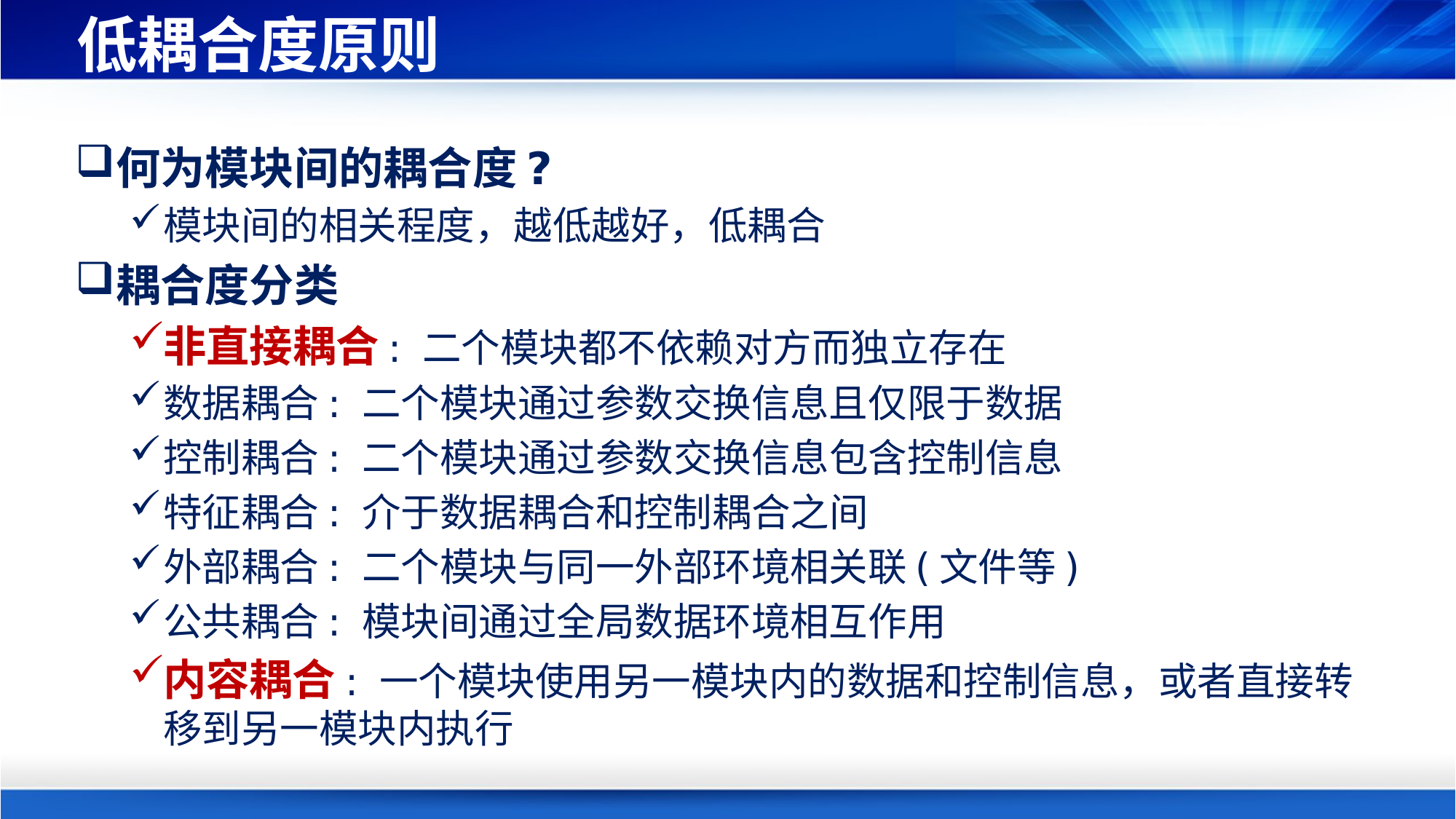

# 低耦合度原则
何为模块间的耦合度?
模块间的相关程度，越低越好，低耦合
耦合度分类
非直接耦合: 二个模块都不依赖对方而独立存在
数据耦合: 二个模块通过参数交换信息且仅限于数据
控制耦合: 二个模块通过参数交换信息包含控制信息
特征耦合: 介于数据耦合和控制耦合之间
外部耦合: 二个模块与同一外部环境相关联(文件等)
公共耦合: 模块间通过全局数据环境相互作用
内容耦合: 一个模块使用另一模块内的数据和控制信息，或者直接转移到另一模块内执行